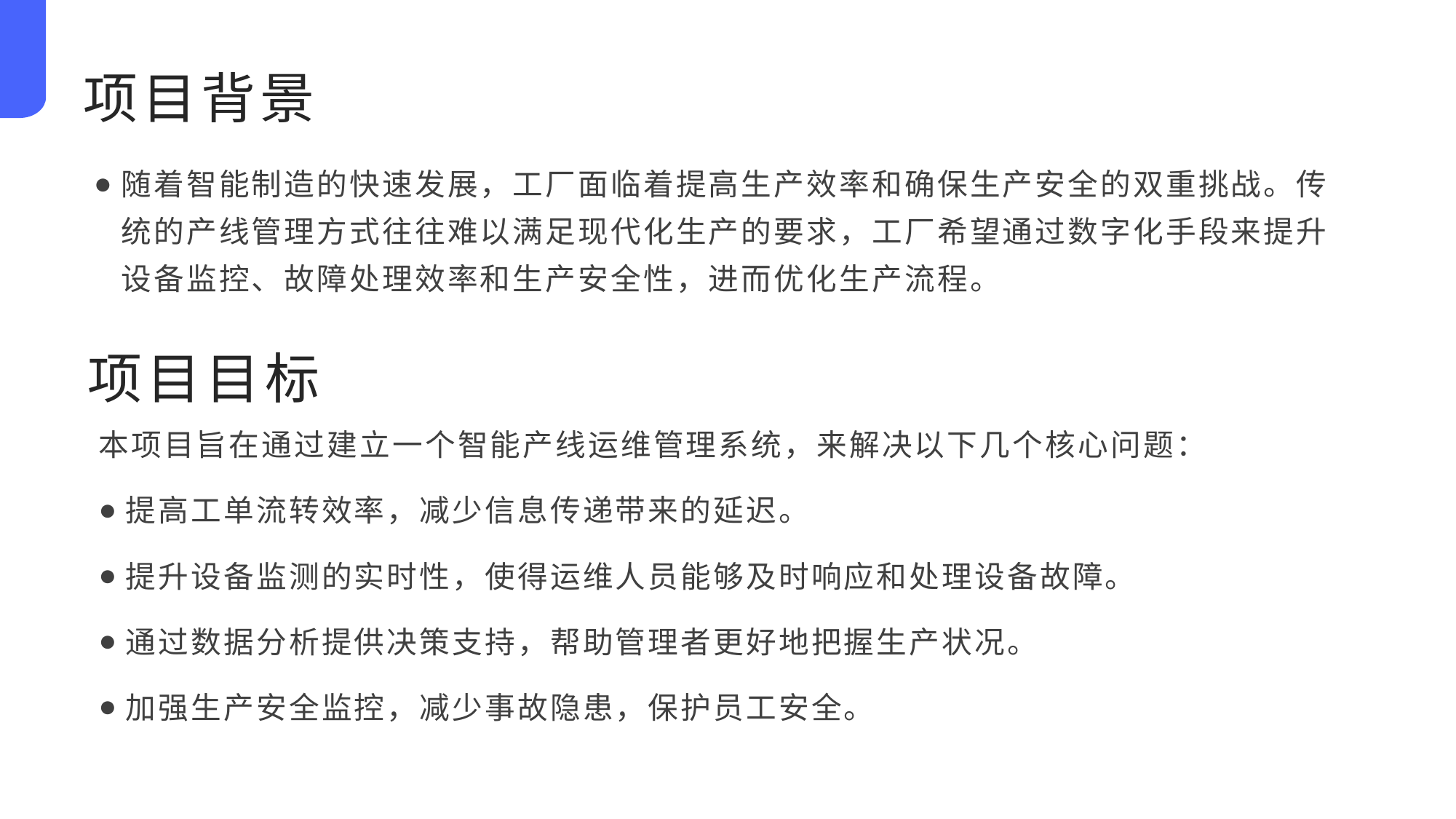

项目背景
随着智能制造的快速发展，工厂面临着提高生产效率和确保生产安全的双重挑战。传统的产线管理方式往往难以满足现代化生产的要求，工厂希望通过数字化手段来提升设备监控、故障处理效率和生产安全性，进而优化生产流程。
项目目标
本项目旨在通过建立一个智能产线运维管理系统，来解决以下几个核心问题：
提高工单流转效率，减少信息传递带来的延迟。
提升设备监测的实时性，使得运维人员能够及时响应和处理设备故障。
通过数据分析提供决策支持，帮助管理者更好地把握生产状况。
加强生产安全监控，减少事故隐患，保护员工安全。